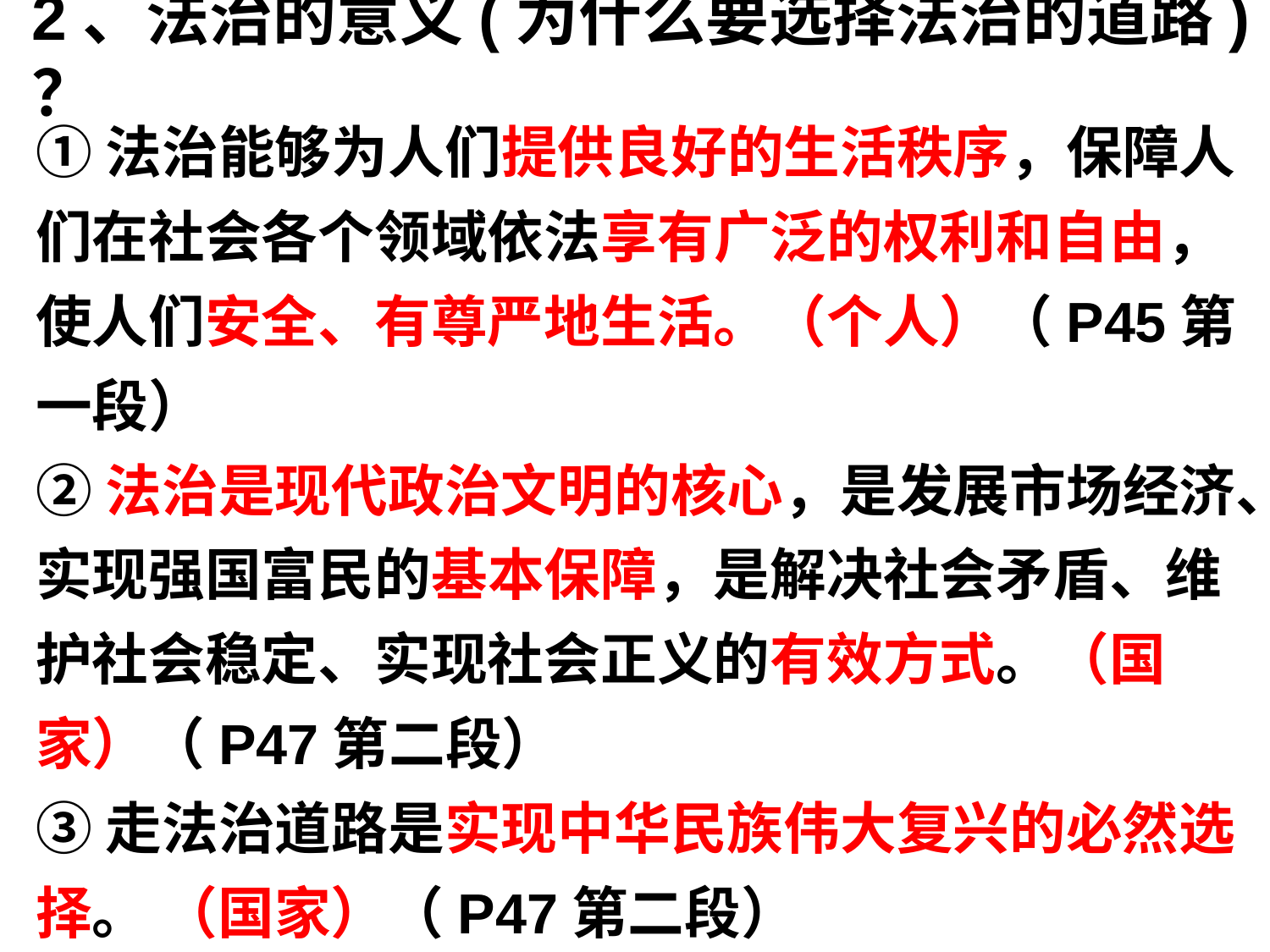

2、法治的意义(为什么要选择法治的道路) ？
①法治能够为人们提供良好的生活秩序，保障人们在社会各个领域依法享有广泛的权利和自由，使人们安全、有尊严地生活。（个人）（P45第一段）
②法治是现代政治文明的核心，是发展市场经济、实现强国富民的基本保障，是解决社会矛盾、维护社会稳定、实现社会正义的有效方式。（国家）（P47第二段）
③走法治道路是实现中华民族伟大复兴的必然选择。 （国家）（P47第二段）